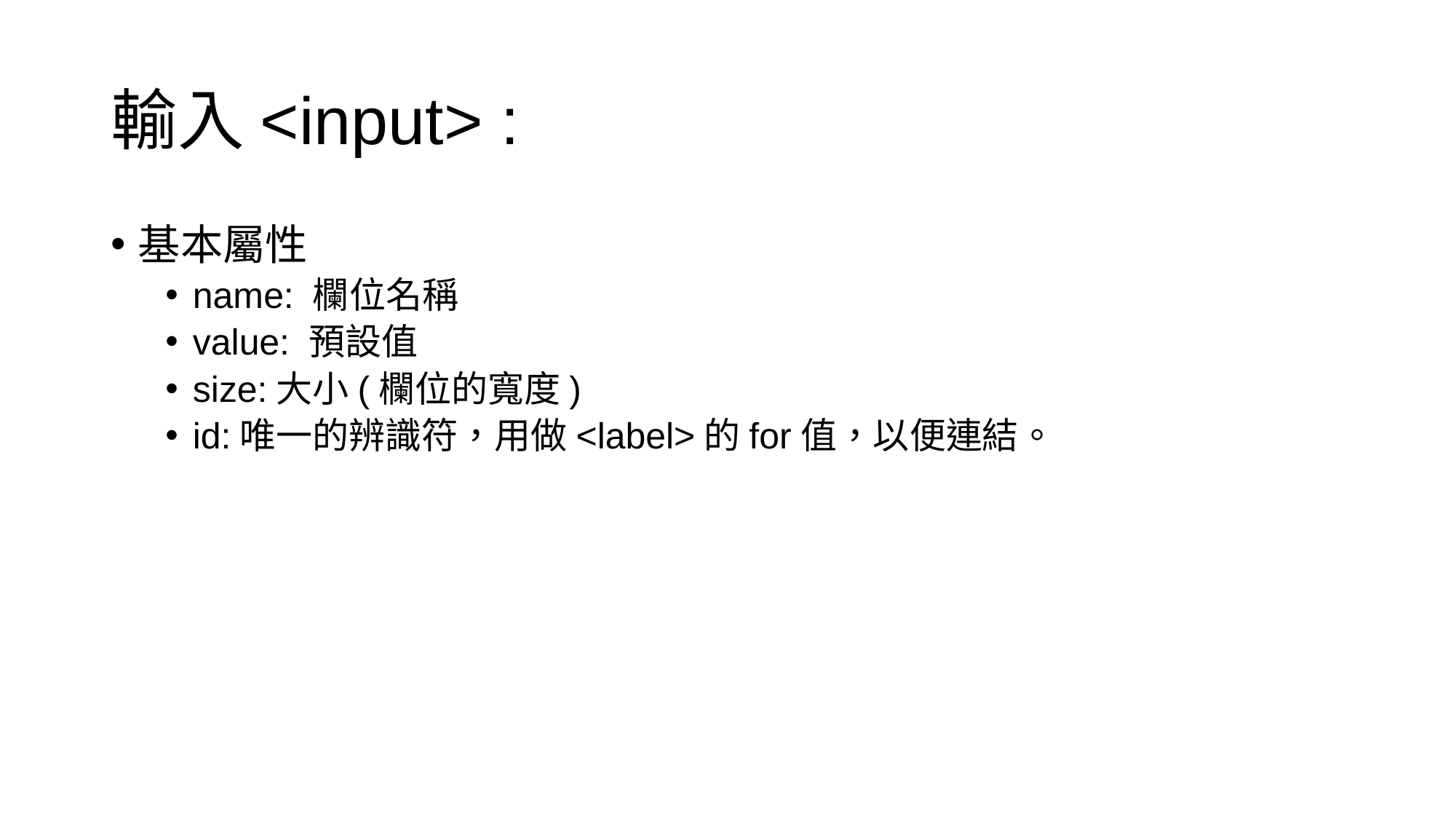

# 輸入<input> :
基本屬性
name: 欄位名稱
value: 預設值
size:大小(欄位的寬度)
id:唯一的辨識符，用做<label>的for值，以便連結。